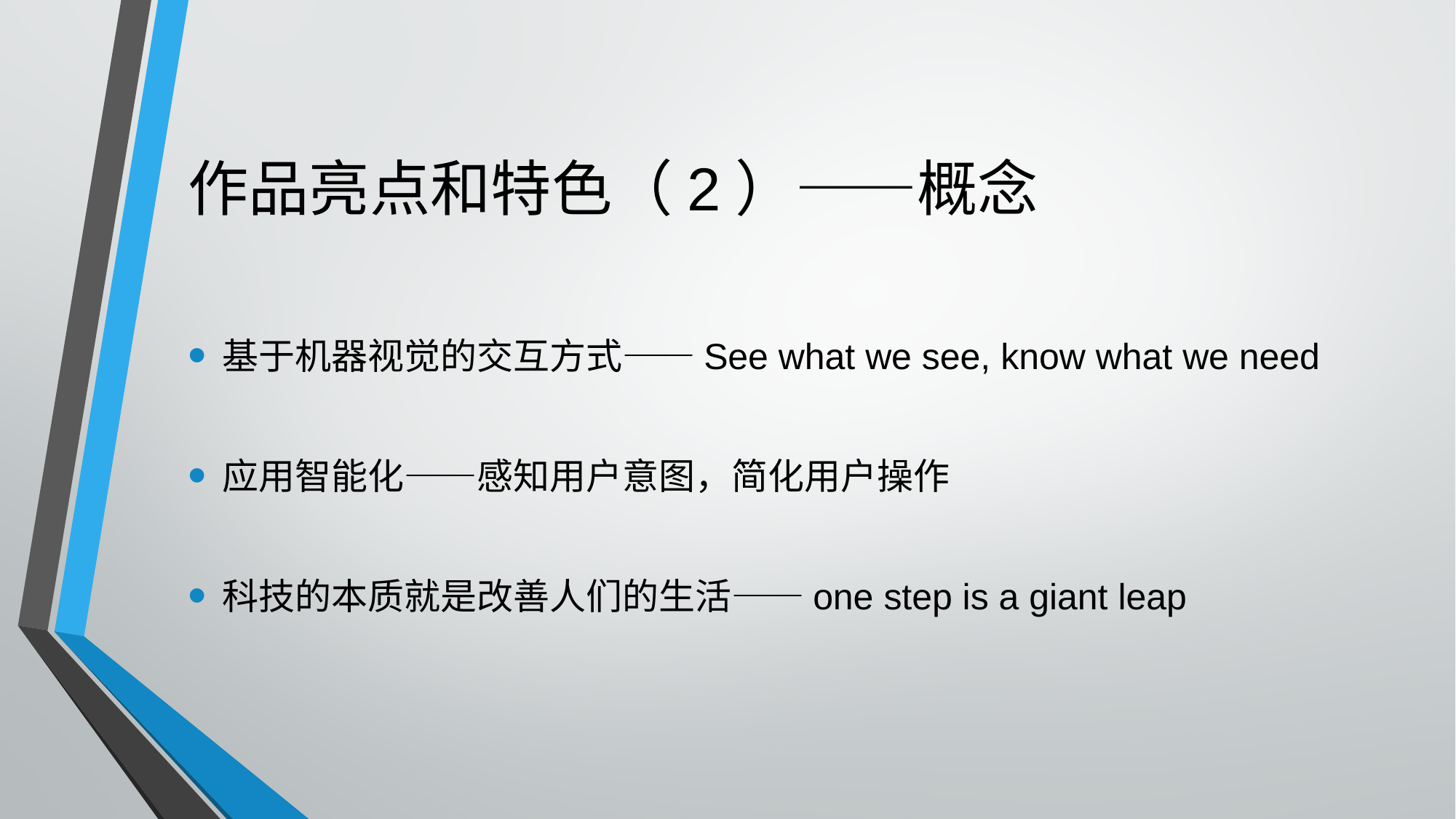

# 作品亮点和特色（2）——概念
基于机器视觉的交互方式——See what we see, know what we need

应用智能化——感知用户意图，简化用户操作

科技的本质就是改善人们的生活——one step is a giant leap